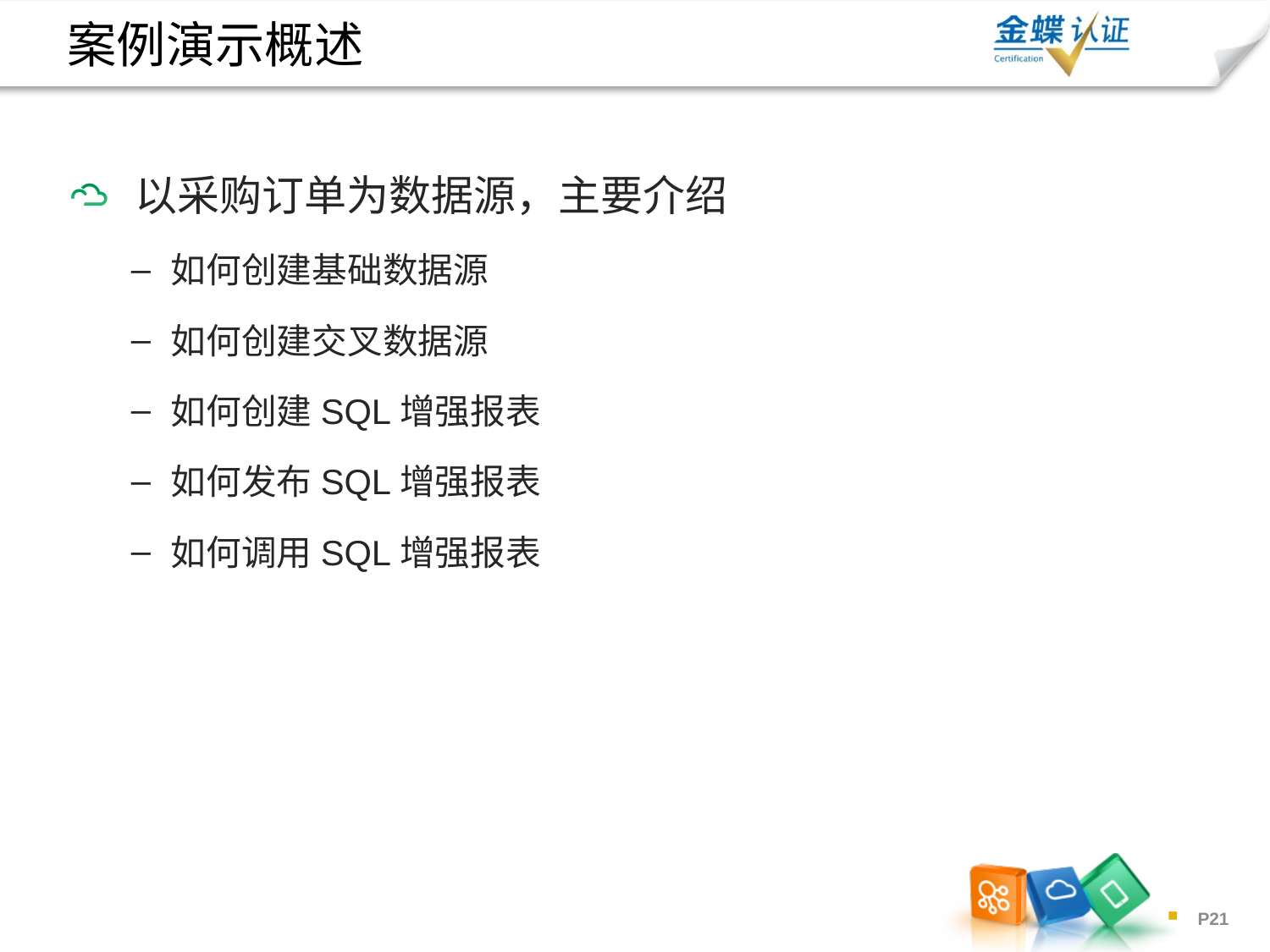

# 案例演示概述
 以采购订单为数据源，主要介绍
如何创建基础数据源
如何创建交叉数据源
如何创建SQL增强报表
如何发布SQL增强报表
如何调用SQL增强报表